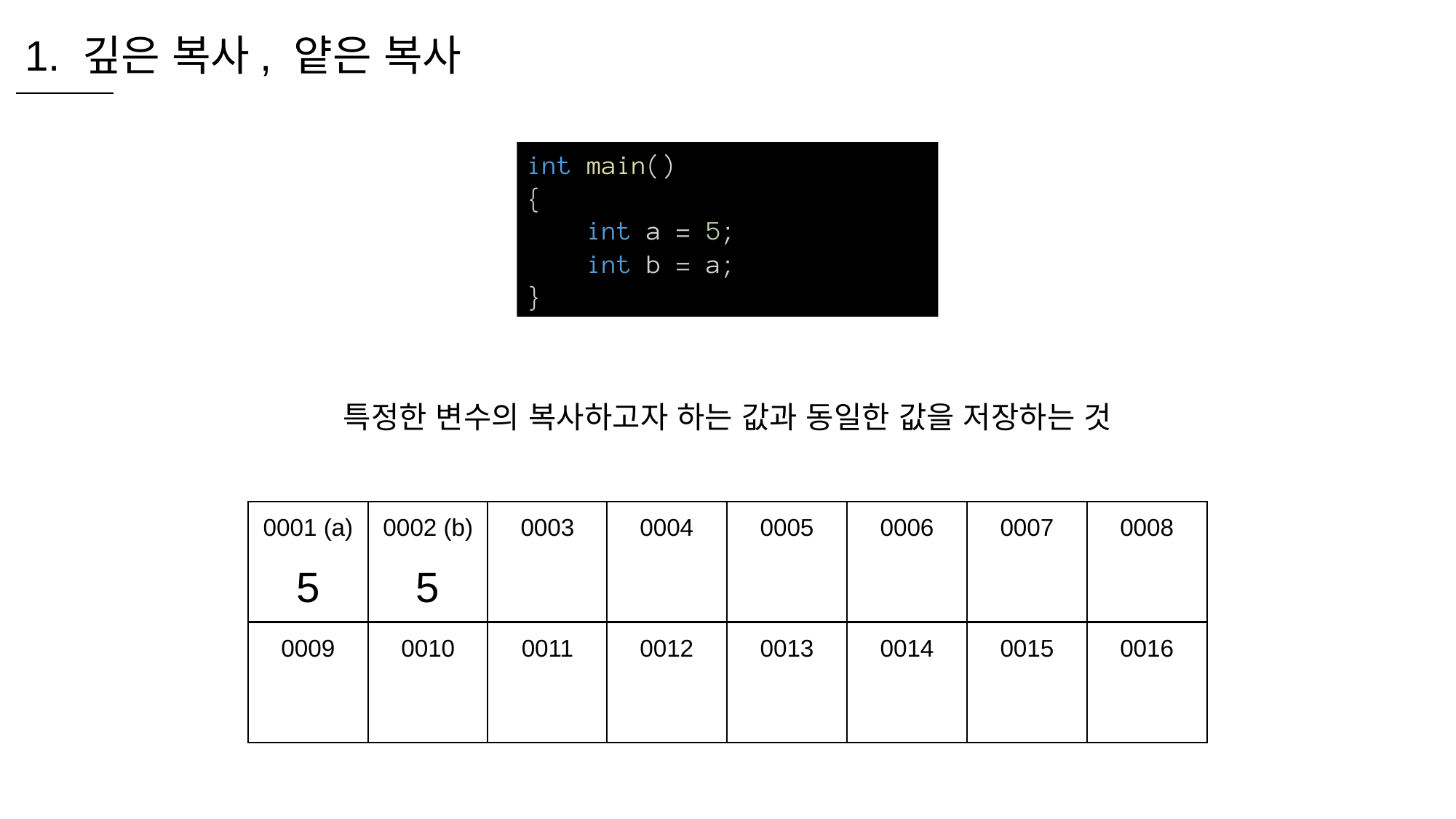

1. 깊은 복사, 얕은 복사
int main()
{
    int a = 5;
    int b = a;
}
특정한 변수의 복사하고자 하는 값과 동일한 값을 저장하는 것
0001 (a)

5
0002 (b)

5
0003

a
0004

a
0005

a
0006

a
0007

a
0008

a
0009

5
0010

?
0011

a
0012

a
0013

a
0014

a
0015

a
0016

a